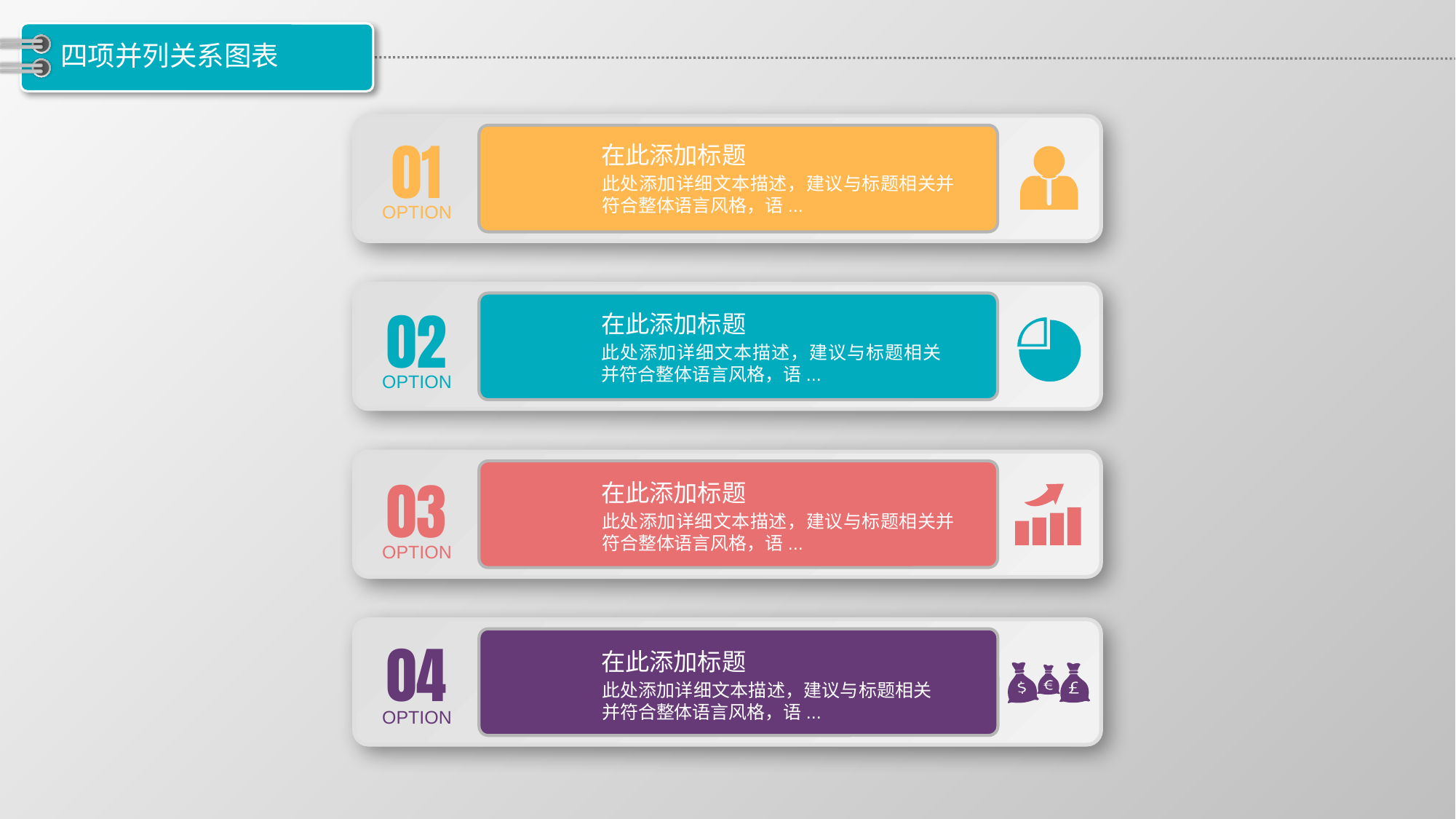

# 四项并列关系图表

01
OPTION
在此添加标题
此处添加详细文本描述，建议与标题相关并符合整体语言风格，语...

02
OPTION
在此添加标题
此处添加详细文本描述，建议与标题相关并符合整体语言风格，语...

03
OPTION
在此添加标题
此处添加详细文本描述，建议与标题相关并符合整体语言风格，语...

04
OPTION
在此添加标题
此处添加详细文本描述，建议与标题相关并符合整体语言风格，语...